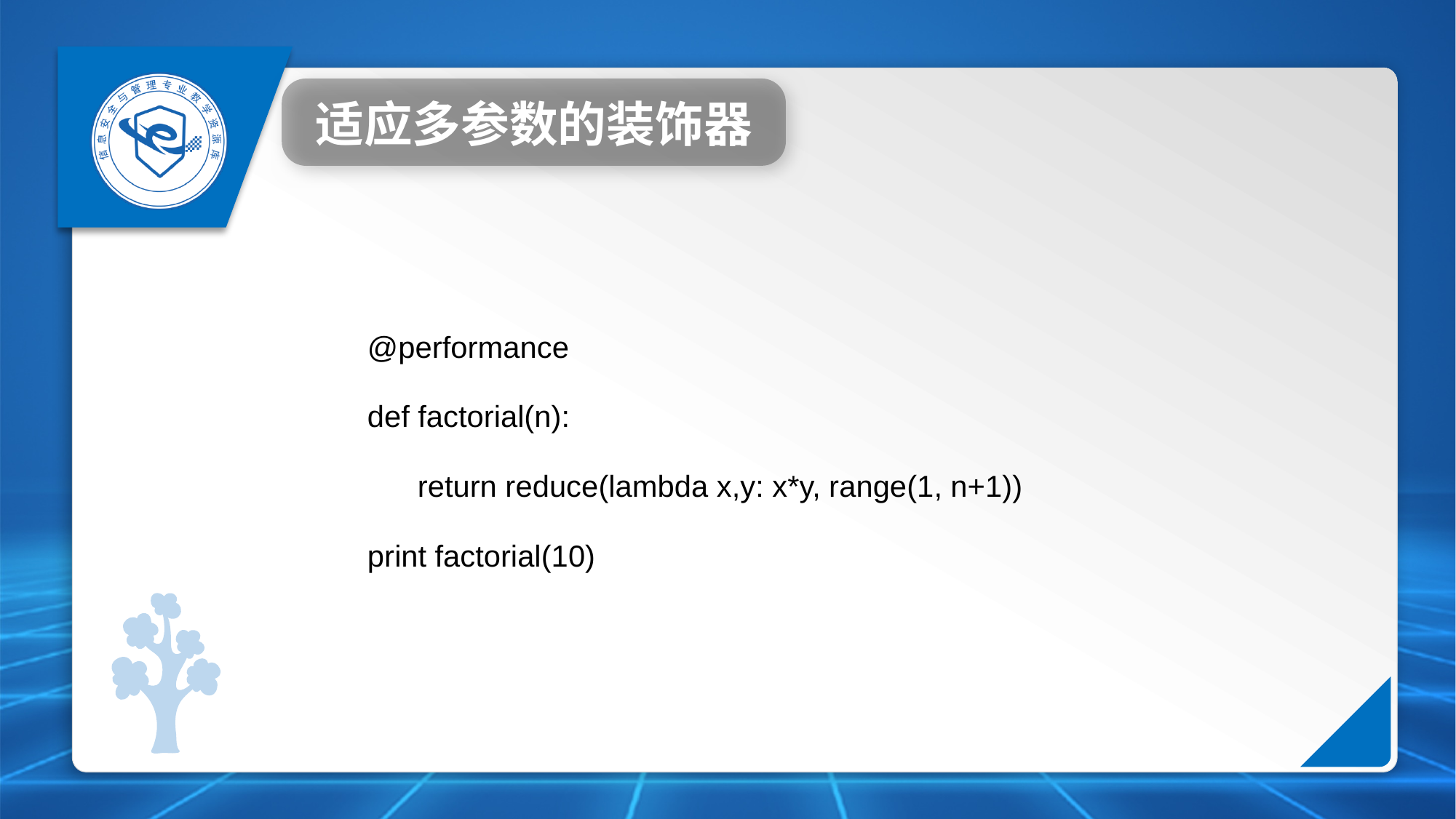

适应多参数的装饰器
@performance
def factorial(n):
      return reduce(lambda x,y: x*y, range(1, n+1))
print factorial(10)